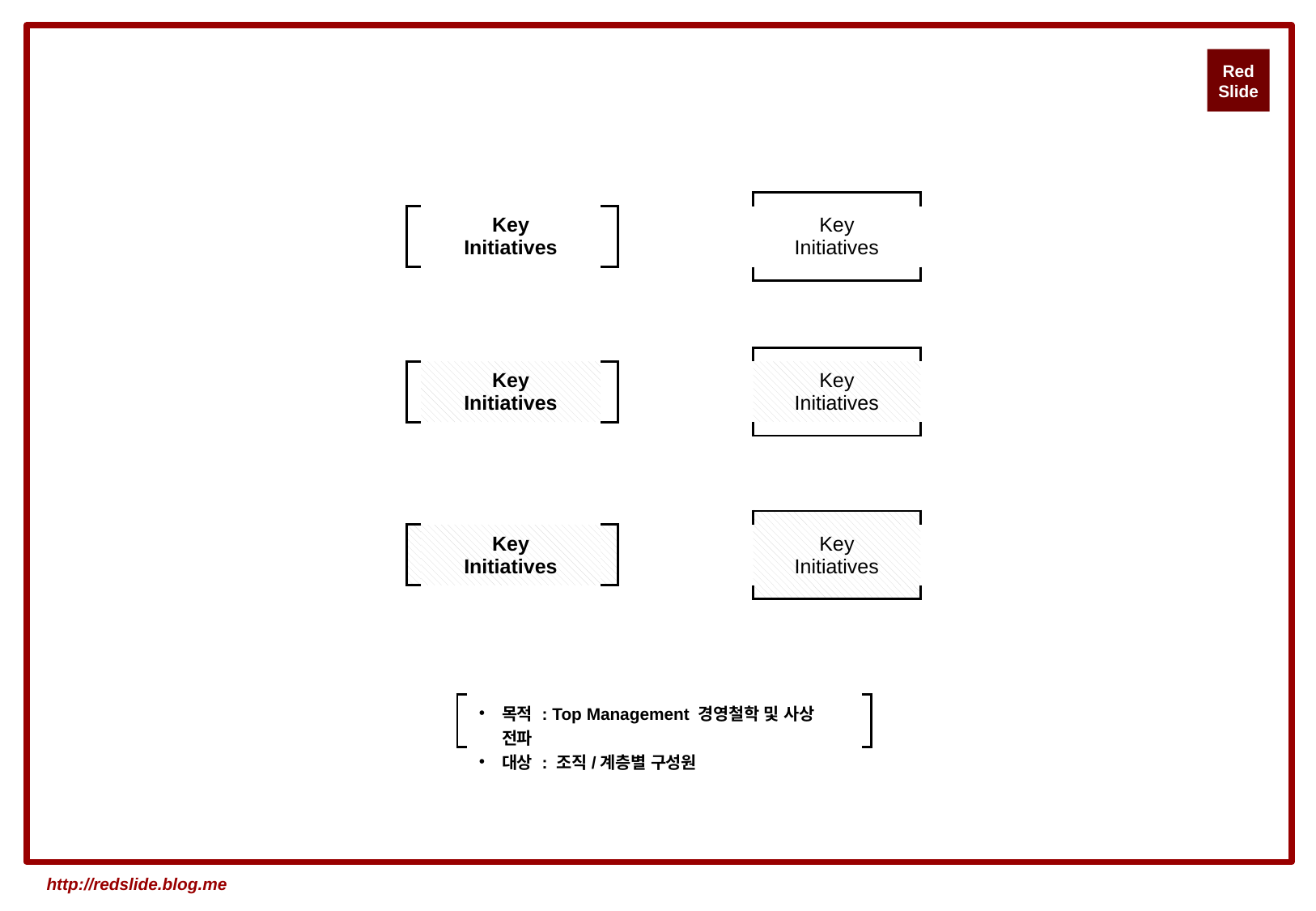

|  |
| --- |
| Key Initiatives |
|  |
|  | Key Initiatives |  |
| --- | --- | --- |
|  |
| --- |
| Key Initiatives |
|  |
|  | Key Initiatives |  |
| --- | --- | --- |
|  |
| --- |
| Key Initiatives |
|  |
|  | Key Initiatives |  |
| --- | --- | --- |
|  | 목적 : Top Management 경영철학 및 사상 전파 대상 : 조직/계층별 구성원 |  |
| --- | --- | --- |